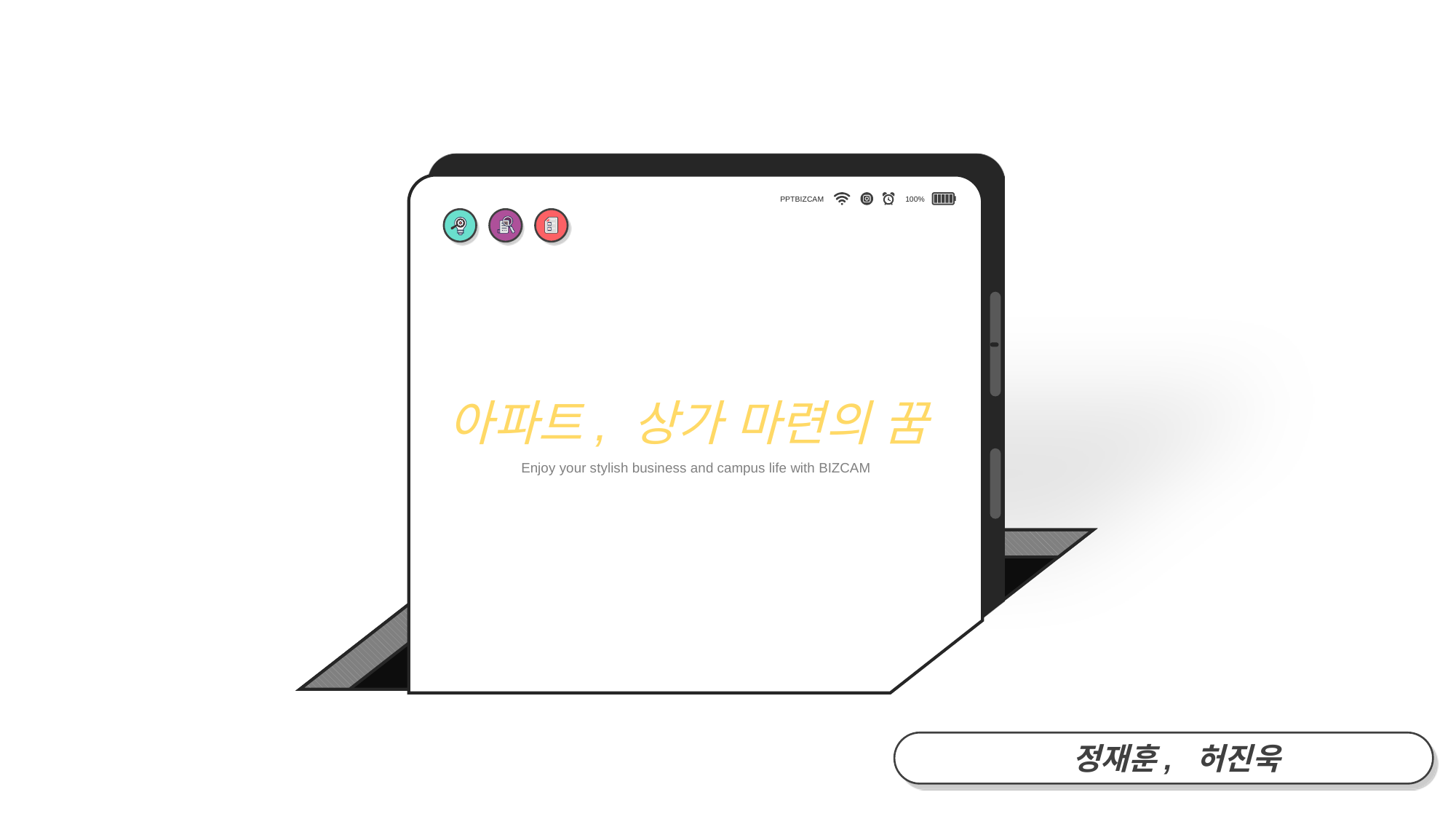

아파트, 상가 마련의 꿈
Enjoy your stylish business and campus life with BIZCAM

PPTBIZCAM
100%

정재훈,  허진욱